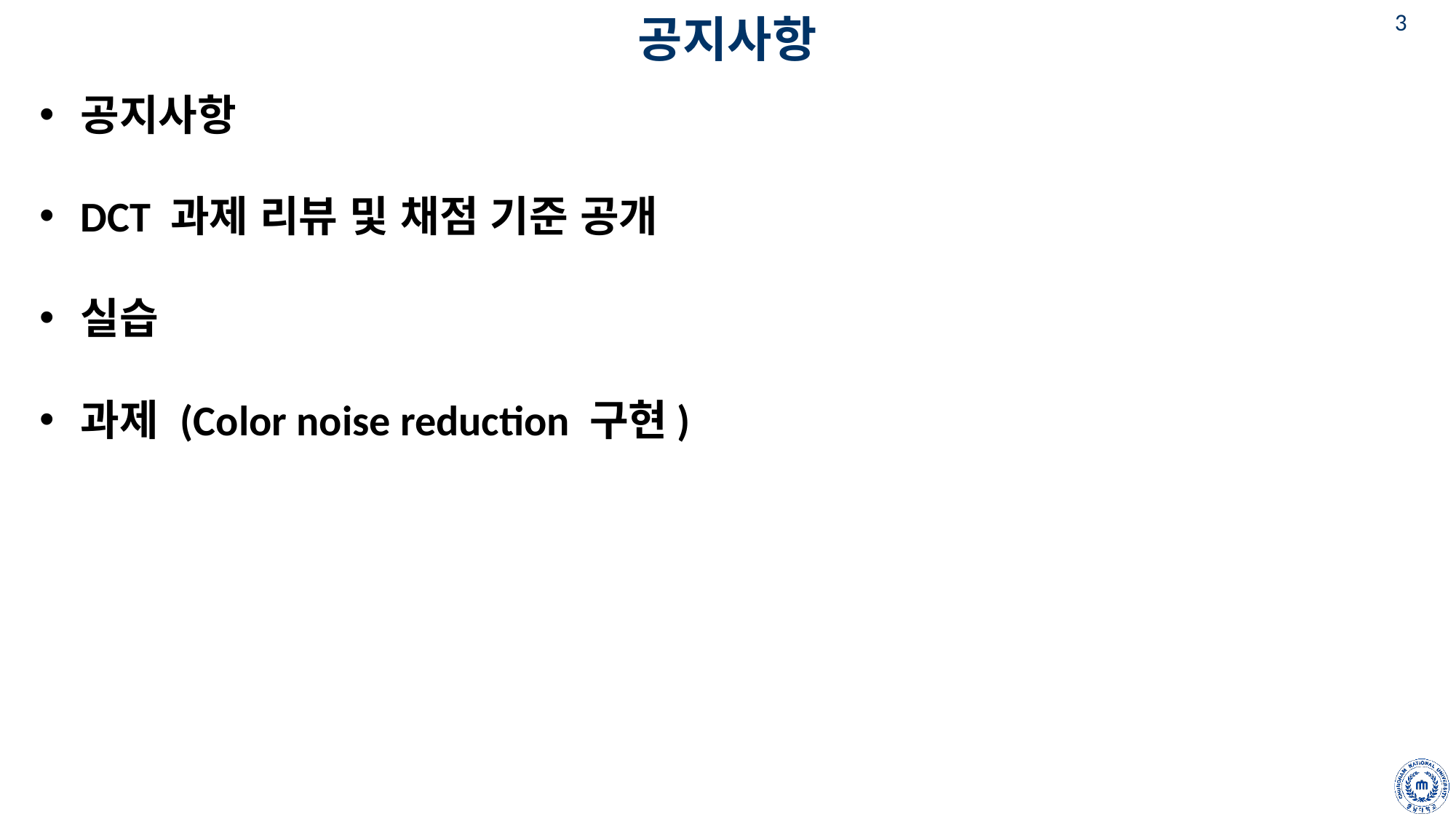

# 공지사항
공지사항

DCT 과제 리뷰 및 채점 기준 공개

실습

과제 (Color noise reduction 구현)